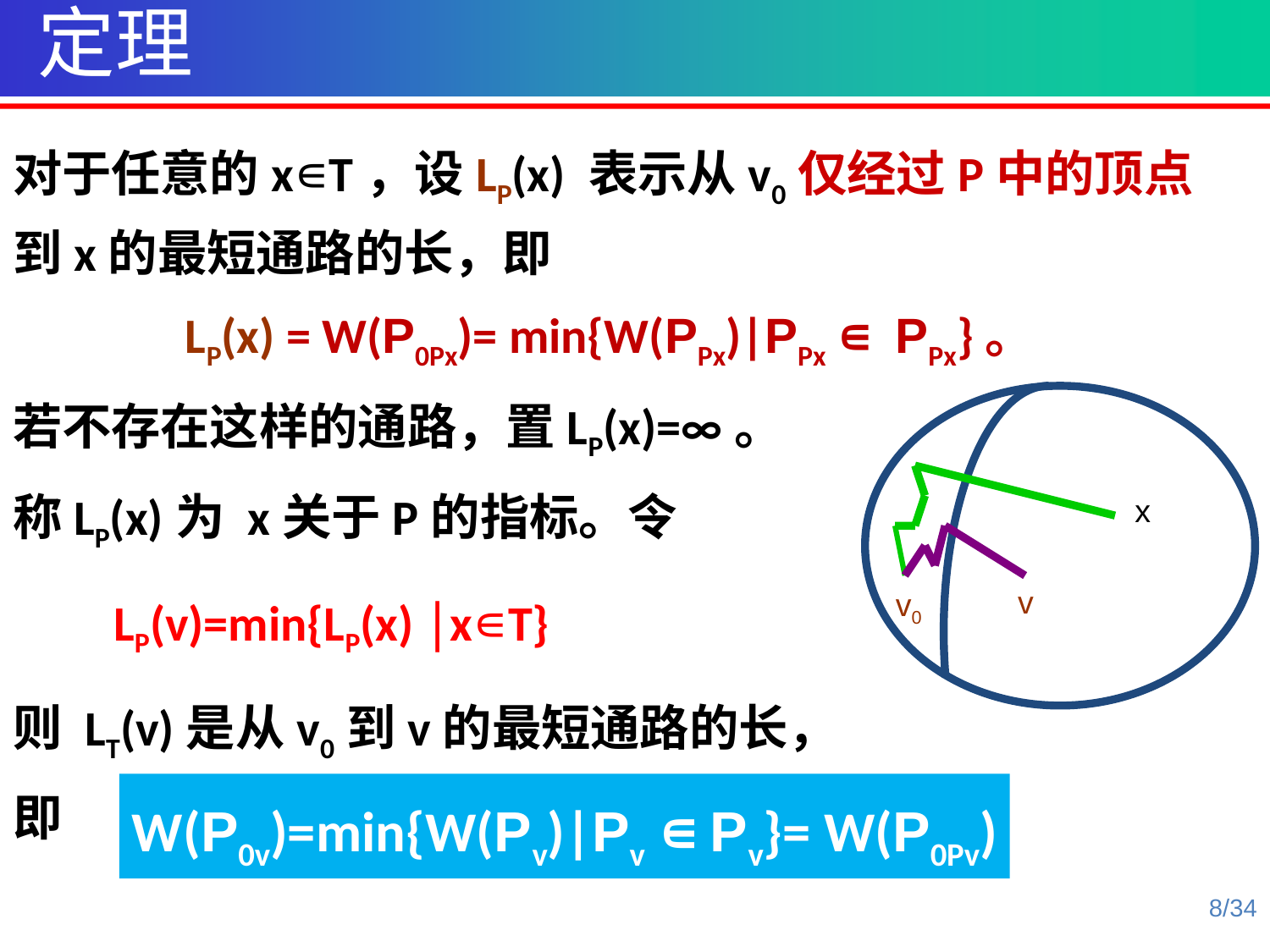

定理
对于任意的x∊T，设LP(x) 表示从v0仅经过P中的顶点到x的最短通路的长，即
LP(x) = W(P0Px)= min{W(PPx)|PPx ∊ PPx}。
若不存在这样的通路，置LP(x)=∞。
称LP(x)为 x关于P的指标。令
         LP(v)=min{LP(x) │x∊T}
则 LT(v)是从v0到v的最短通路的长，
即

x

v
v0
W(P0v)=min{W(Pv)|Pv ∊ Pv}= W(P0Pv)
8/34